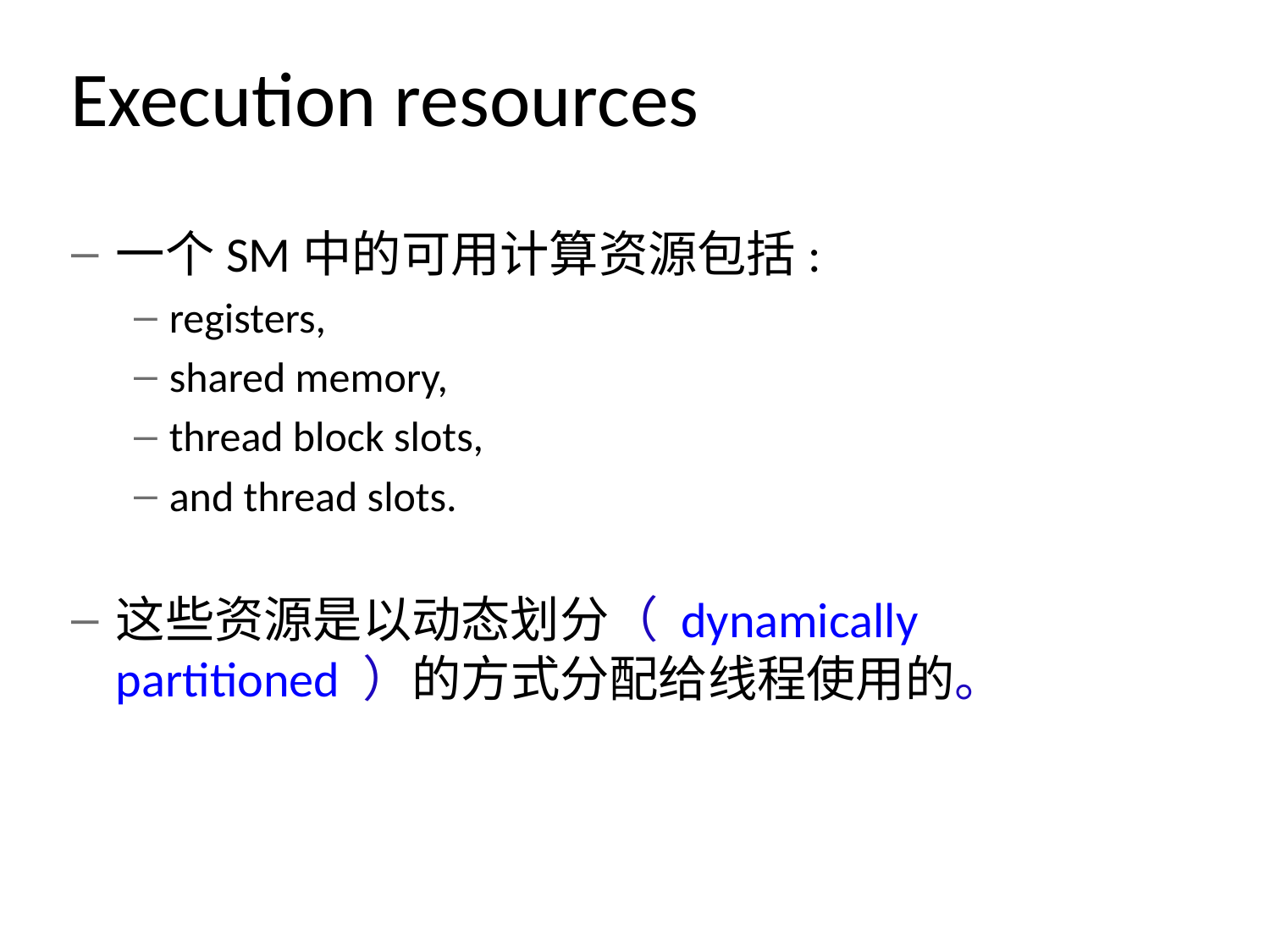

# Execution resources
一个SM中的可用计算资源包括:
registers,
shared memory,
thread block slots,
and thread slots.

这些资源是以动态划分（ dynamically partitioned ）的方式分配给线程使用的。